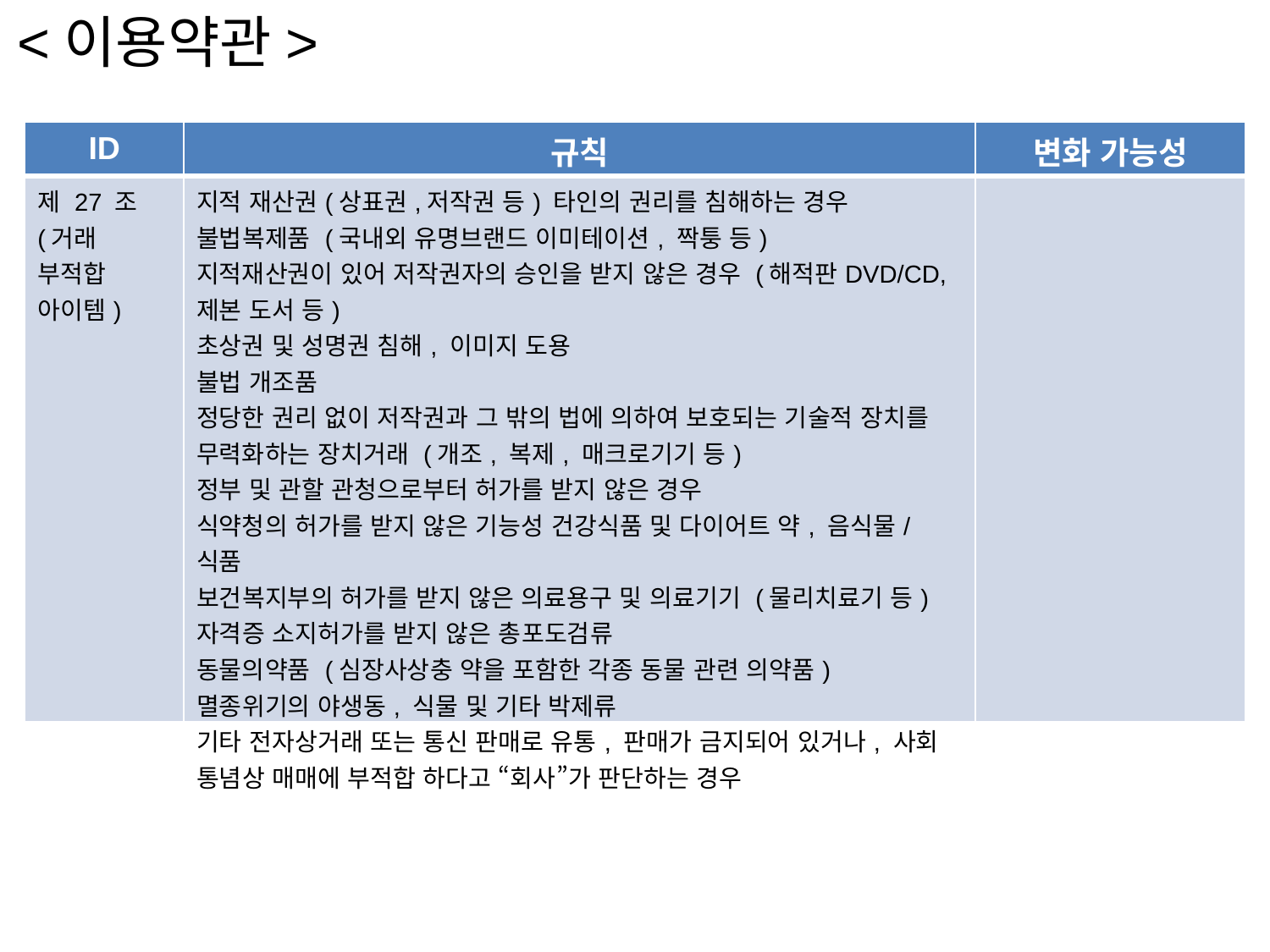

<이용약관>
| ID | 규칙 | 변화 가능성 |
| --- | --- | --- |
| 제 27 조 (거래 부적합 아이템) | 지적 재산권(상표권,저작권 등) 타인의 권리를 침해하는 경우 불법복제품 (국내외 유명브랜드 이미테이션, 짝퉁 등) 지적재산권이 있어 저작권자의 승인을 받지 않은 경우 (해적판DVD/CD,제본 도서 등) 초상권 및 성명권 침해, 이미지 도용 불법 개조품 정당한 권리 없이 저작권과 그 밖의 법에 의하여 보호되는 기술적 장치를 무력화하는 장치거래 (개조, 복제, 매크로기기 등) 정부 및 관할 관청으로부터 허가를 받지 않은 경우 식약청의 허가를 받지 않은 기능성 건강식품 및 다이어트 약, 음식물/ 식품 보건복지부의 허가를 받지 않은 의료용구 및 의료기기 (물리치료기 등) 자격증 소지허가를 받지 않은 총포도검류 동물의약품 (심장사상충 약을 포함한 각종 동물 관련 의약품) 멸종위기의 야생동, 식물 및 기타 박제류 기타 전자상거래 또는 통신 판매로 유통, 판매가 금지되어 있거나, 사회 통념상 매매에 부적합 하다고 “회사”가 판단하는 경우 |  |